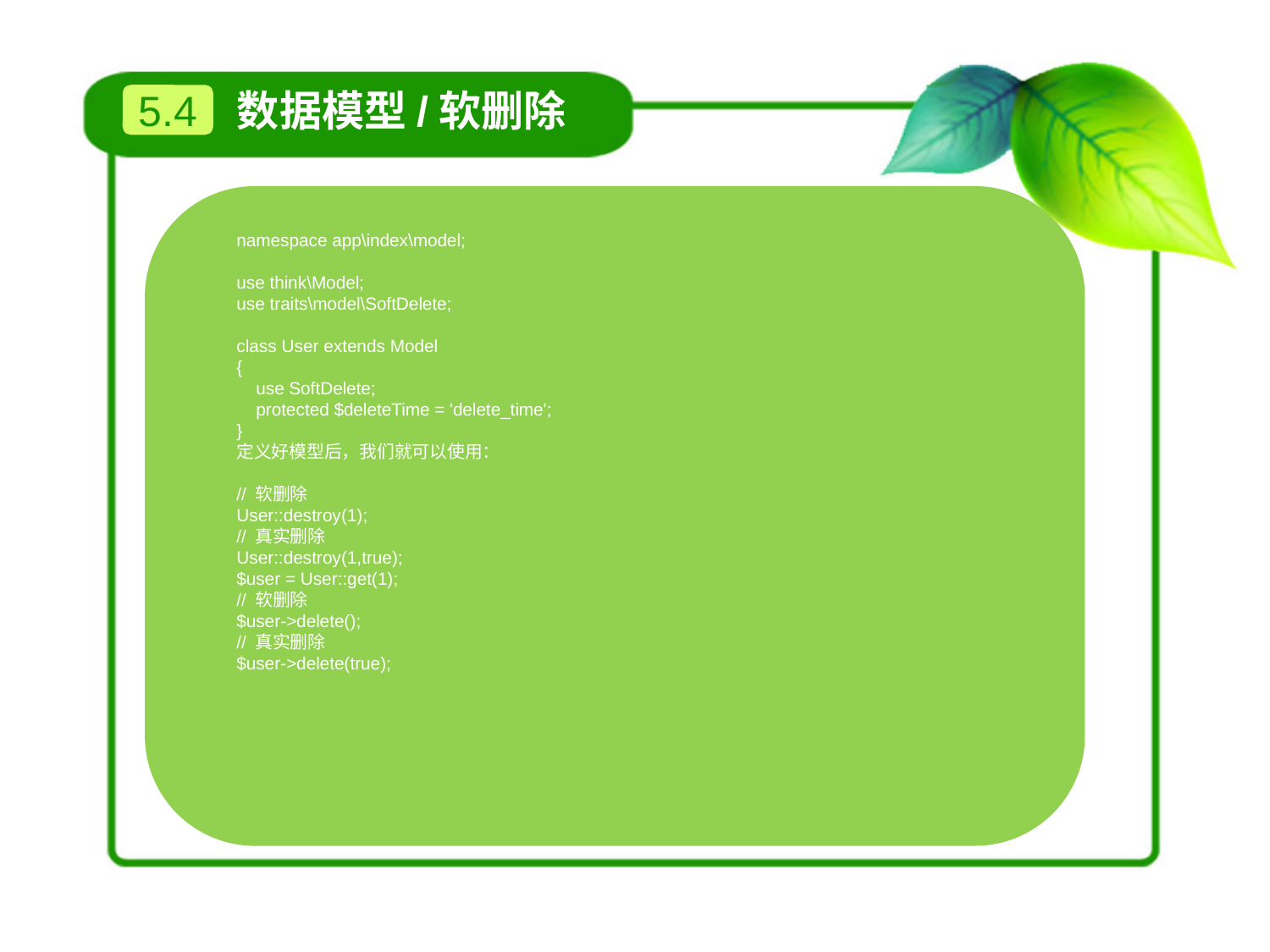

数据模型/软删除
5.4

namespace app\index\model;

use think\Model;
use traits\model\SoftDelete;

class User extends Model
{
    use SoftDelete;
    protected $deleteTime = 'delete_time';
}
定义好模型后，我们就可以使用：

// 软删除
User::destroy(1);
// 真实删除
User::destroy(1,true);
$user = User::get(1);
// 软删除
$user->delete();
// 真实删除
$user->delete(true);